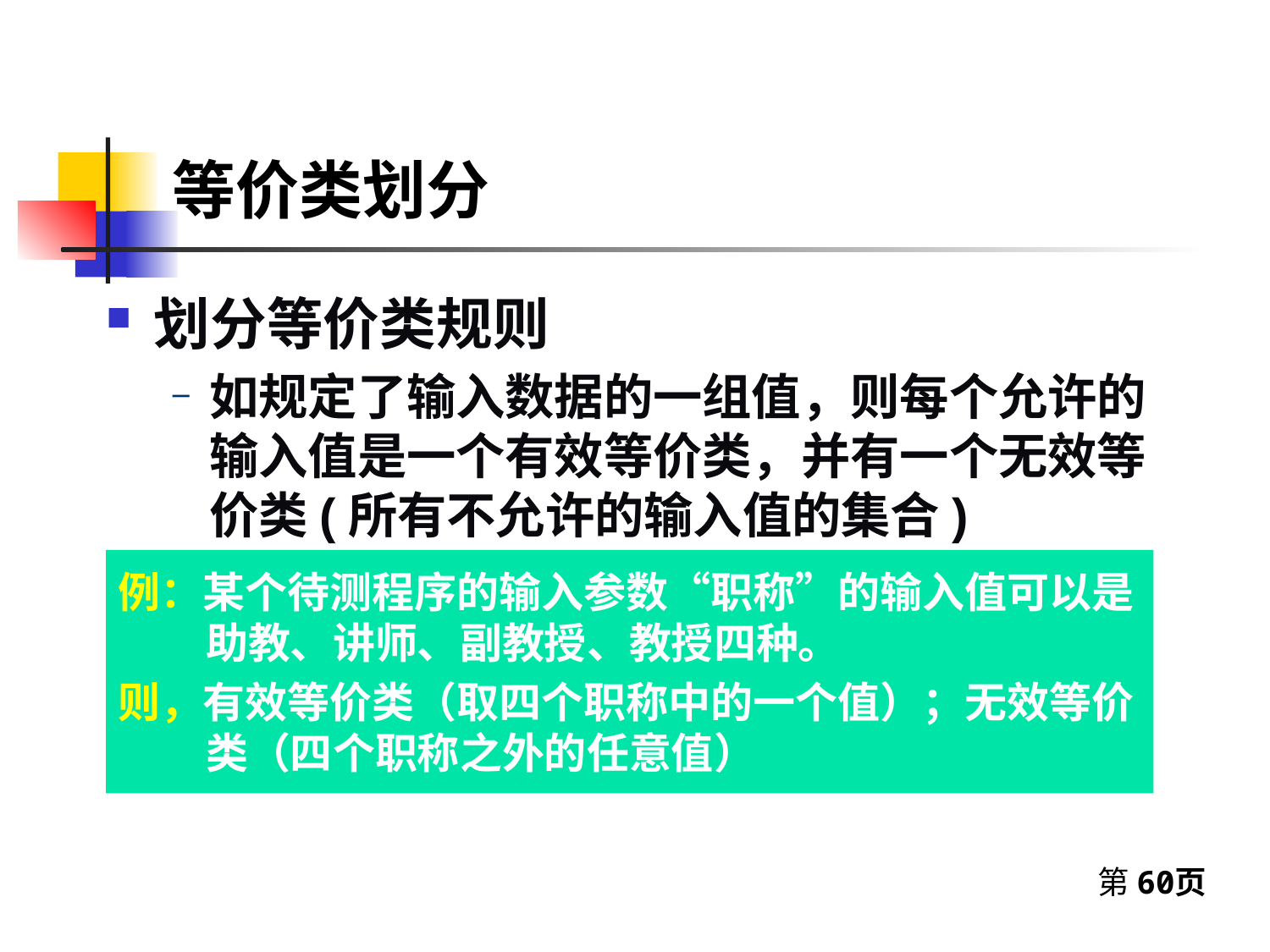

# 等价类划分
划分等价类规则
如规定了输入数据的一组值，则每个允许的输入值是一个有效等价类，并有一个无效等价类(所有不允许的输入值的集合)
例：某个待测程序的输入参数“职称”的输入值可以是助教、讲师、副教授、教授四种。
则，有效等价类（取四个职称中的一个值）；无效等价类（四个职称之外的任意值）